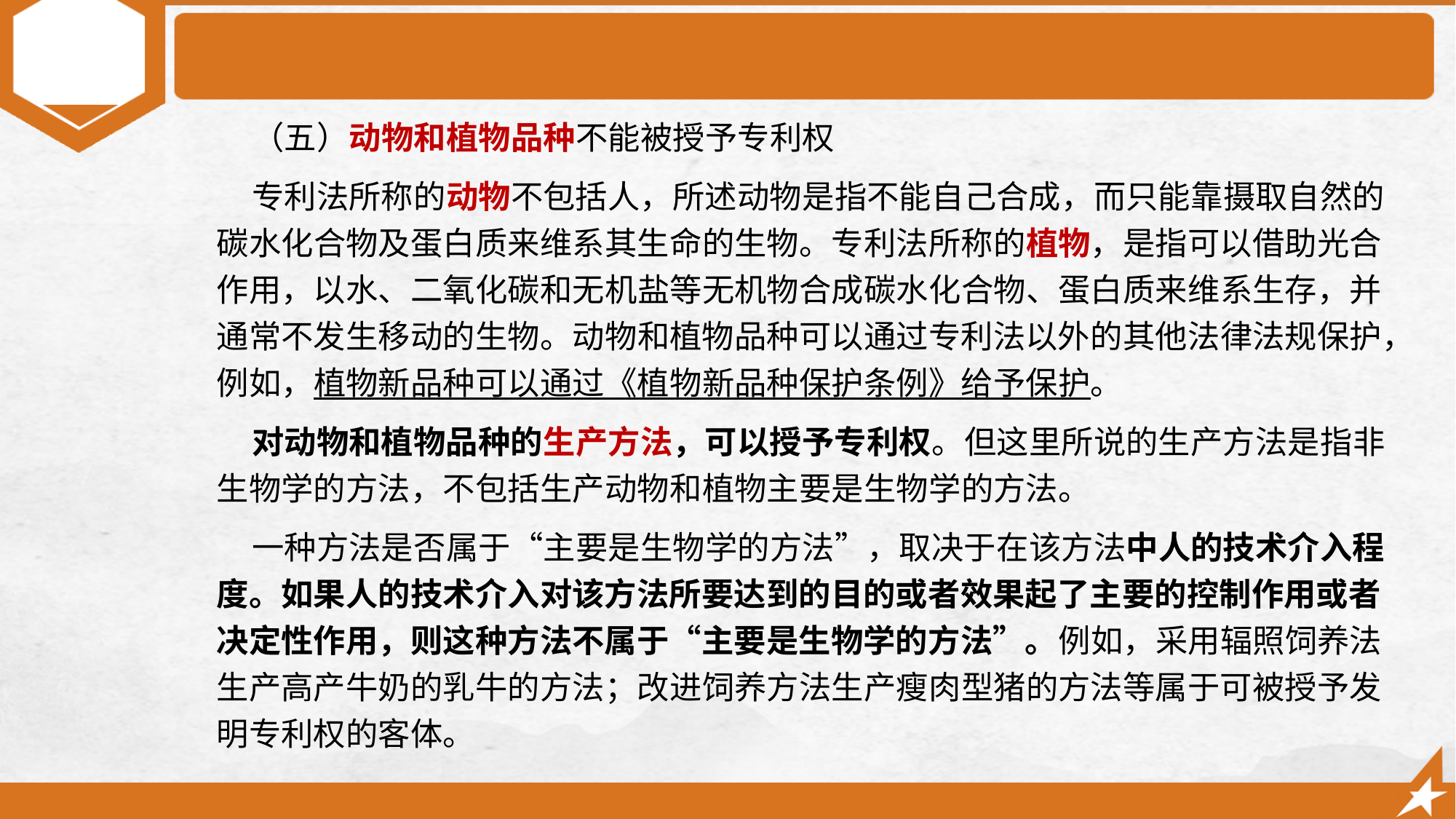

（五）动物和植物品种不能被授予专利权
    专利法所称的动物不包括人，所述动物是指不能自己合成，而只能靠摄取自然的碳水化合物及蛋白质来维系其生命的生物。专利法所称的植物，是指可以借助光合作用，以水、二氧化碳和无机盐等无机物合成碳水化合物、蛋白质来维系生存，并通常不发生移动的生物。动物和植物品种可以通过专利法以外的其他法律法规保护，例如，植物新品种可以通过《植物新品种保护条例》给予保护。
    对动物和植物品种的生产方法，可以授予专利权。但这里所说的生产方法是指非生物学的方法，不包括生产动物和植物主要是生物学的方法。
    一种方法是否属于“主要是生物学的方法”，取决于在该方法中人的技术介入程度。如果人的技术介入对该方法所要达到的目的或者效果起了主要的控制作用或者决定性作用，则这种方法不属于“主要是生物学的方法”。例如，采用辐照饲养法生产高产牛奶的乳牛的方法；改进饲养方法生产瘦肉型猪的方法等属于可被授予发明专利权的客体。